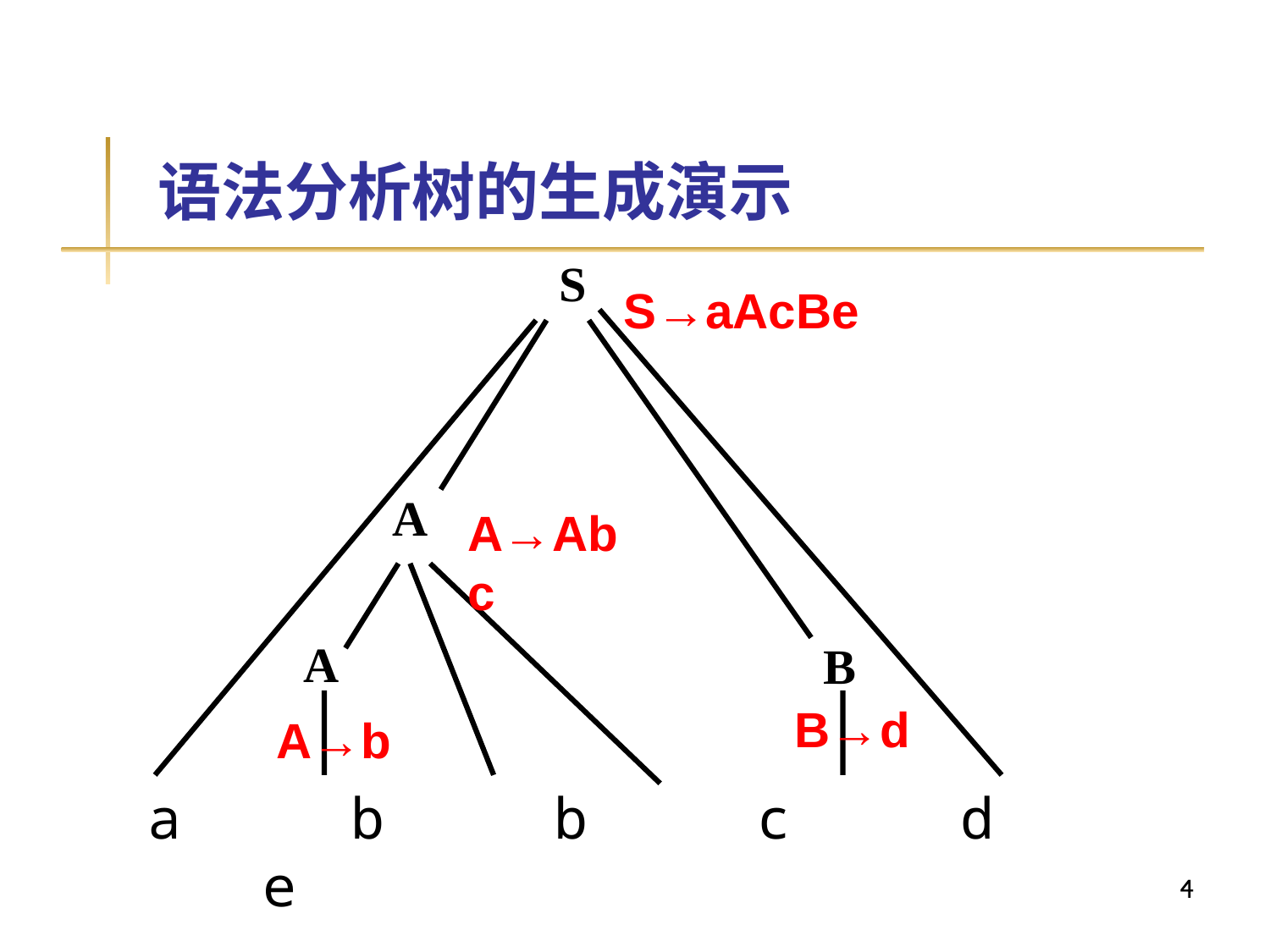

语法分析树的生成演示
S
S→aAcBe

A
A→Abc

A
B

B→d
A→b
a     b     b     c     d     e
4